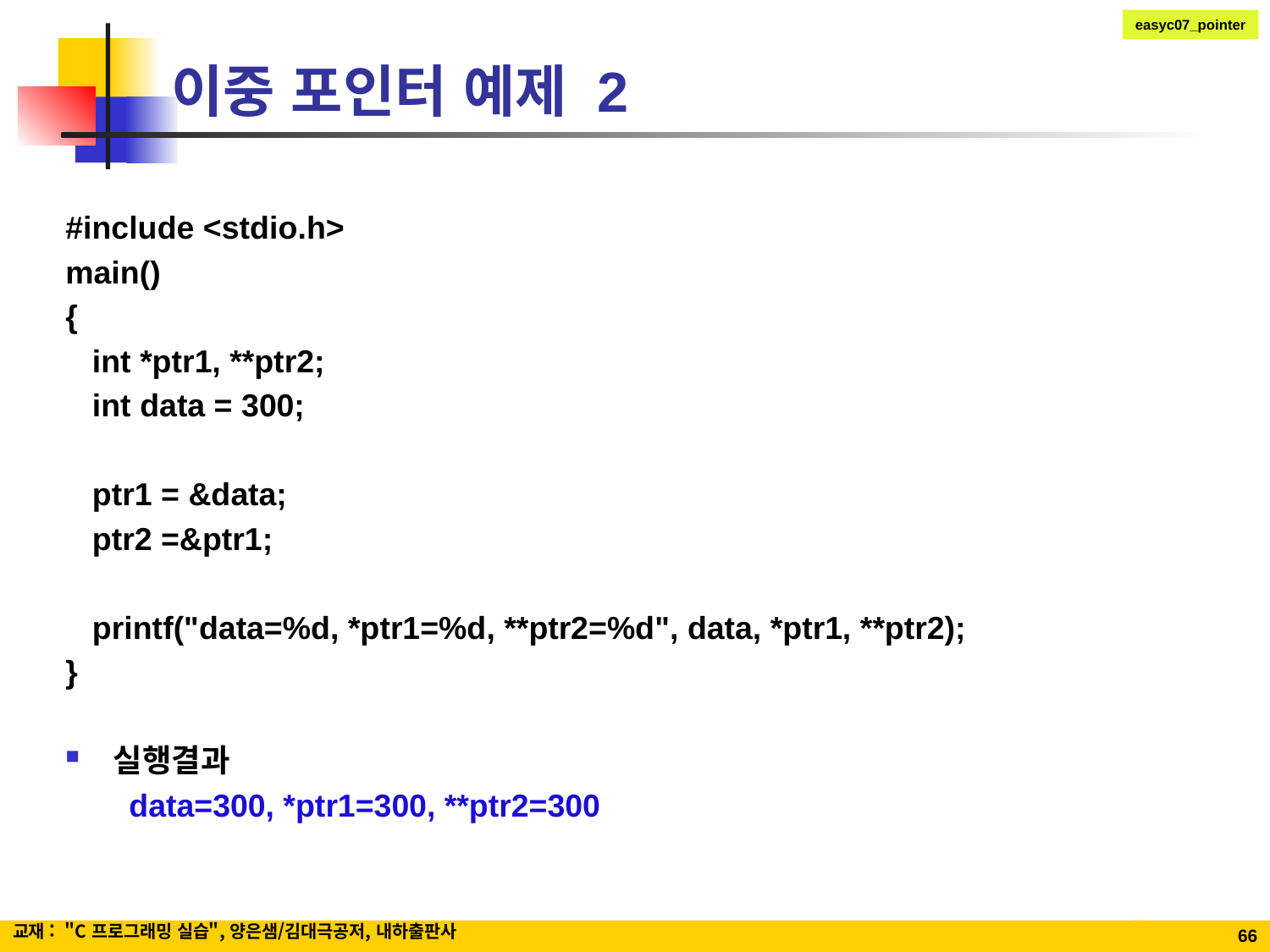

# 이중 포인터 예제 2
#include <stdio.h>
main()
{
   int *ptr1, **ptr2;
   int data = 300;

   ptr1 = &data;
   ptr2 =&ptr1;

   printf("data=%d, *ptr1=%d, **ptr2=%d", data, *ptr1, **ptr2);
}

실행결과
data=300, *ptr1=300, **ptr2=300
교재 :  "C 프로그래밍 실습", 양은샘/김대극공저, 내하출판사
66